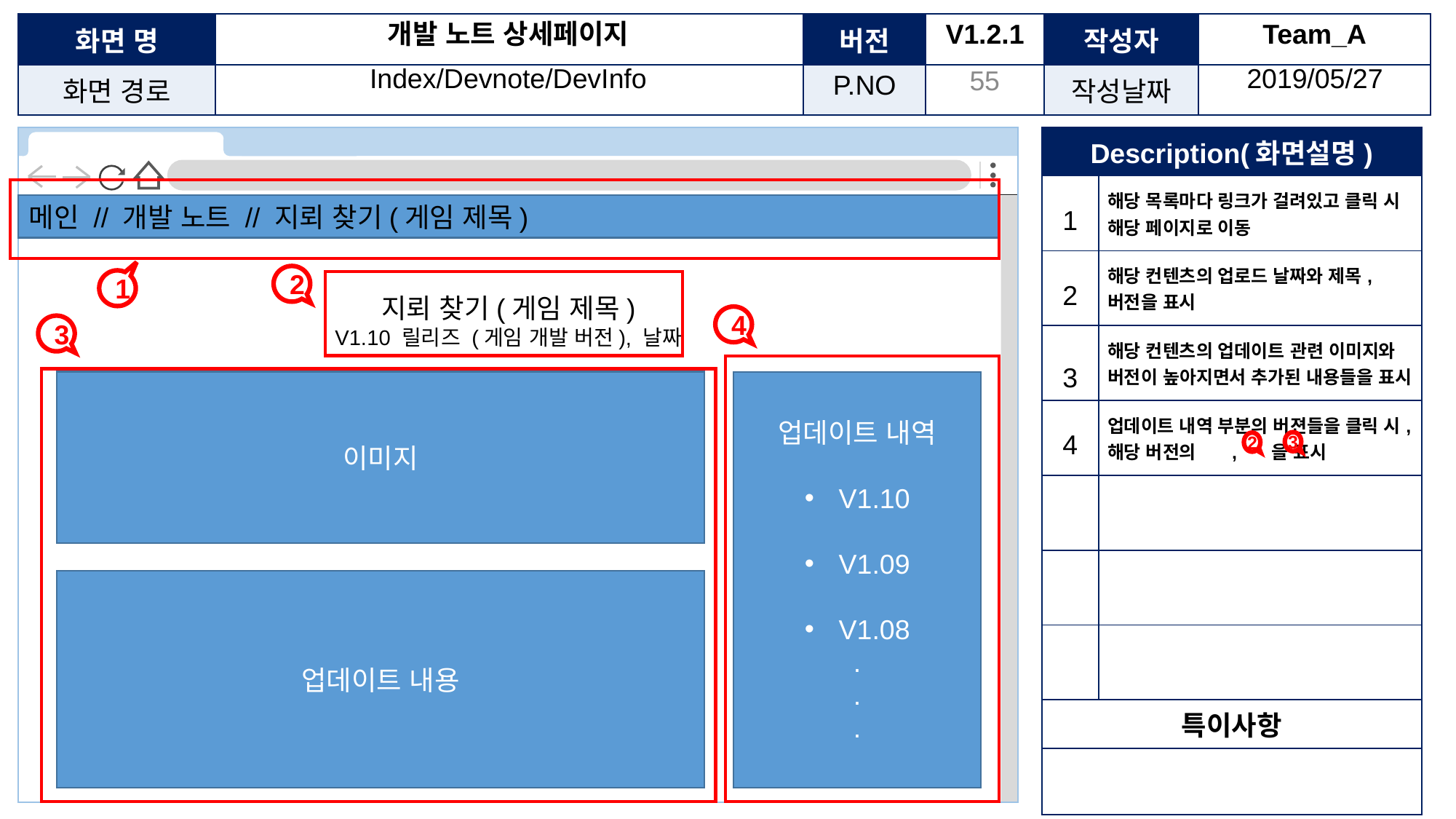

개발 노트 상세페이지
55
Index/Devnote/DevInfo
2019/05/27
| Description(화면설명) |  |
| --- | --- |
| 1 | 해당 목록마다 링크가 걸려있고 클릭 시 해당 페이지로 이동 |
| 2 | 해당 컨텐츠의 업로드 날짜와 제목, 버전을 표시 |
| 3 | 해당 컨텐츠의 업데이트 관련 이미지와 버전이 높아지면서 추가된 내용들을 표시 |
| 4 | 업데이트 내역 부분의 버젼들을 클릭 시, 해당 버전의 , 을 표시 |
|  |  |
|  |  |
|  |  |
| 특이사항 |  |
|  |  |

메인 // 개발 노트 // 지뢰 찾기(게임 제목)

2
1

지뢰 찾기(게임 제목)
V1.10 릴리즈 (게임 개발 버전), 날짜
4
3

업데이트 내역

V1.10

V1.09

V1.08
.
.
.
이미지
3
2
업데이트 내용